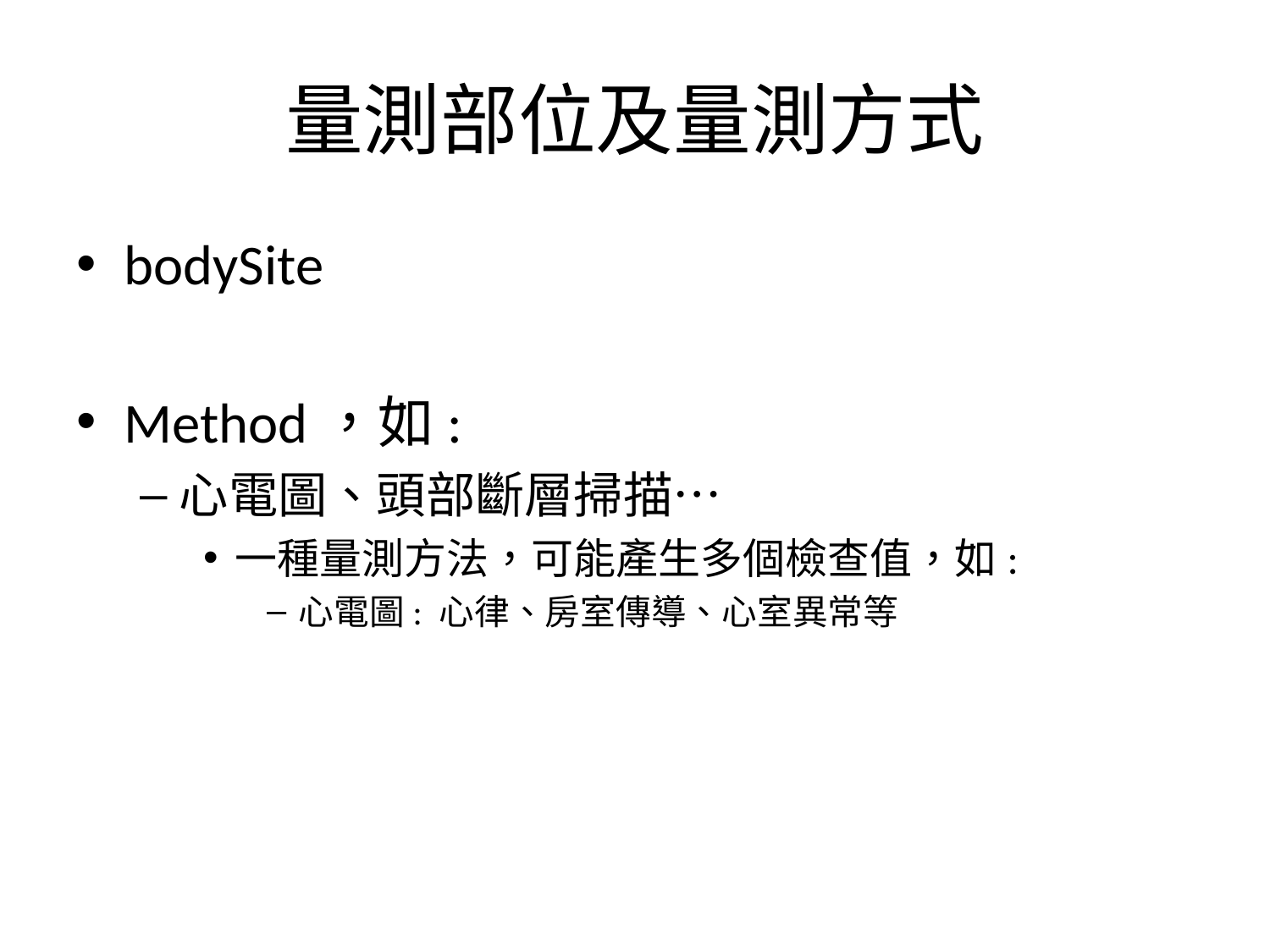

# 量測部位及量測方式
bodySite

Method，如:
心電圖、頭部斷層掃描…
一種量測方法，可能產生多個檢查值，如:
心電圖: 心律、房室傳導、心室異常等